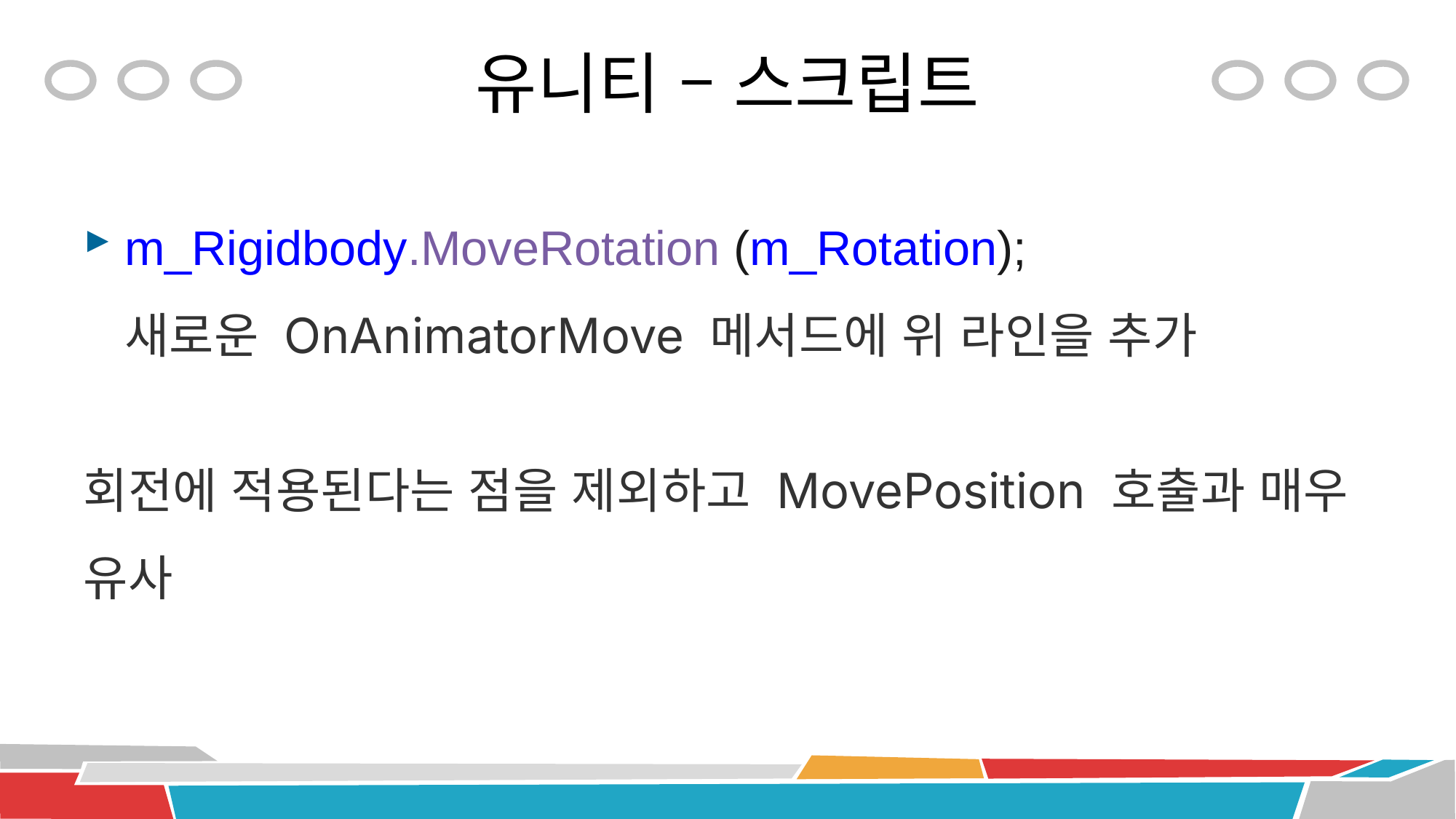

# 유니티 – 스크립트
m_Rigidbody.MoveRotation (m_Rotation);
새로운 OnAnimatorMove 메서드에 위 라인을 추가
회전에 적용된다는 점을 제외하고 MovePosition 호출과 매우 유사